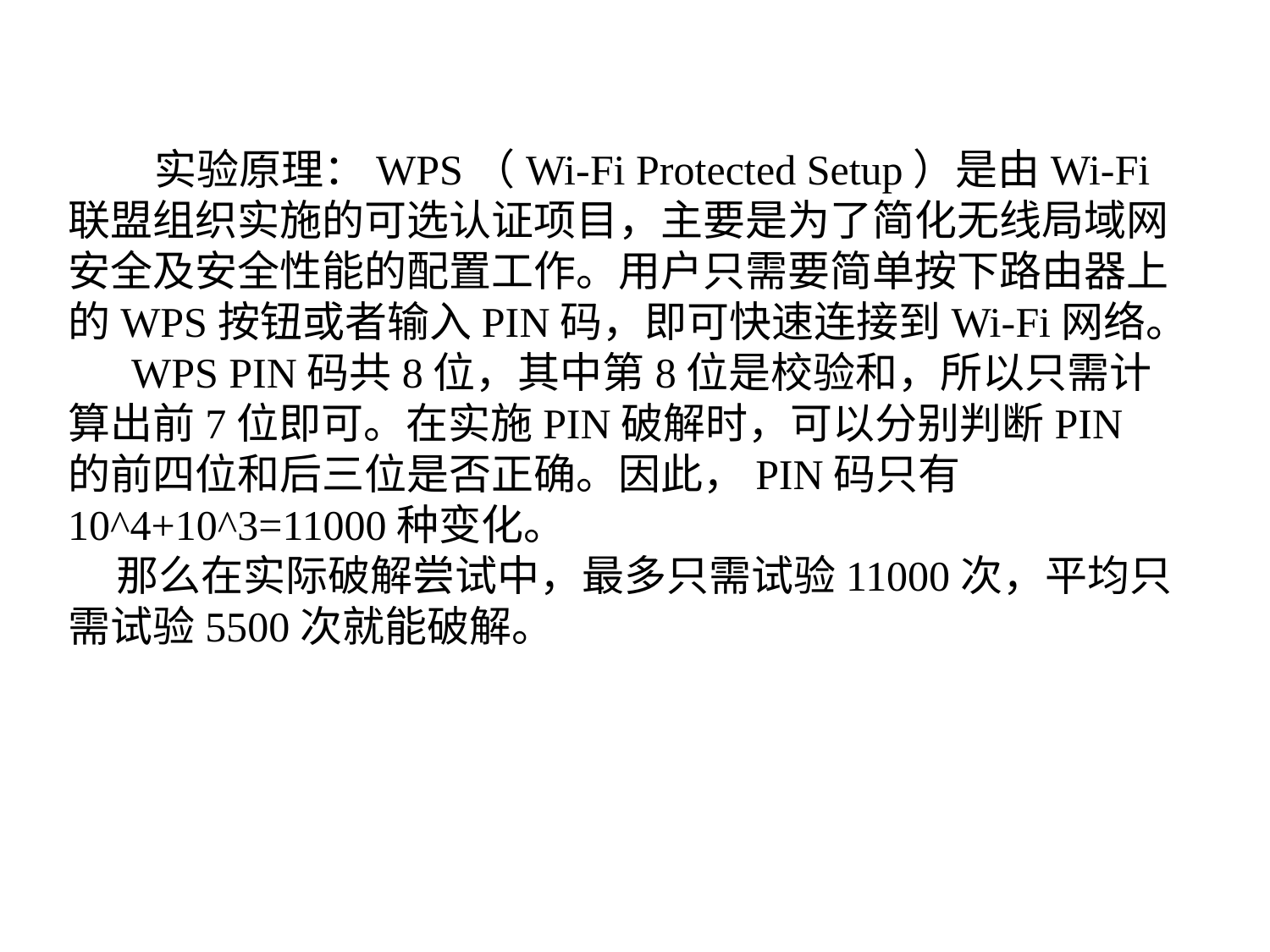

实验原理：WPS（Wi-Fi Protected Setup）是由Wi-Fi联盟组织实施的可选认证项目，主要是为了简化无线局域网安全及安全性能的配置工作。用户只需要简单按下路由器上的WPS按钮或者输入PIN码，即可快速连接到Wi-Fi网络。
      WPS PIN码共8位，其中第8位是校验和，所以只需计算出前7位即可。在实施PIN破解时，可以分别判断PIN的前四位和后三位是否正确。因此，PIN码只有10^4+10^3=11000种变化。
    那么在实际破解尝试中，最多只需试验11000次，平均只需试验5500次就能破解。